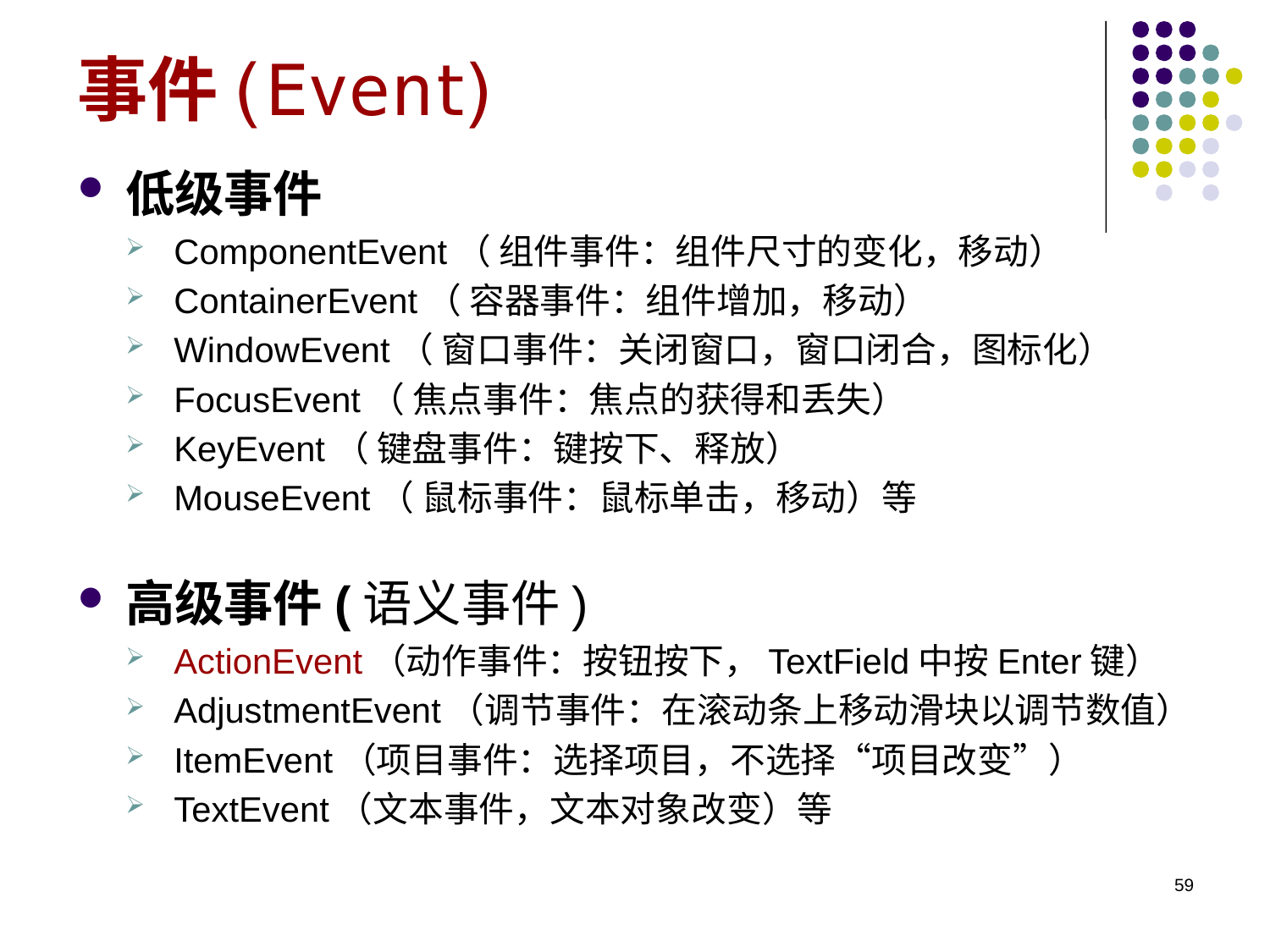

# 事件(Event)
低级事件
ComponentEvent（ 组件事件：组件尺寸的变化，移动）
ContainerEvent（ 容器事件：组件增加，移动）
WindowEvent（ 窗口事件：关闭窗口，窗口闭合，图标化）
FocusEvent（ 焦点事件：焦点的获得和丢失）
KeyEvent（ 键盘事件：键按下、释放）
MouseEvent（ 鼠标事件：鼠标单击，移动）等

高级事件(语义事件)
ActionEvent（动作事件：按钮按下，TextField中按Enter键）
AdjustmentEvent（调节事件：在滚动条上移动滑块以调节数值）
ItemEvent（项目事件：选择项目，不选择“项目改变”）
TextEvent（文本事件，文本对象改变）等
59